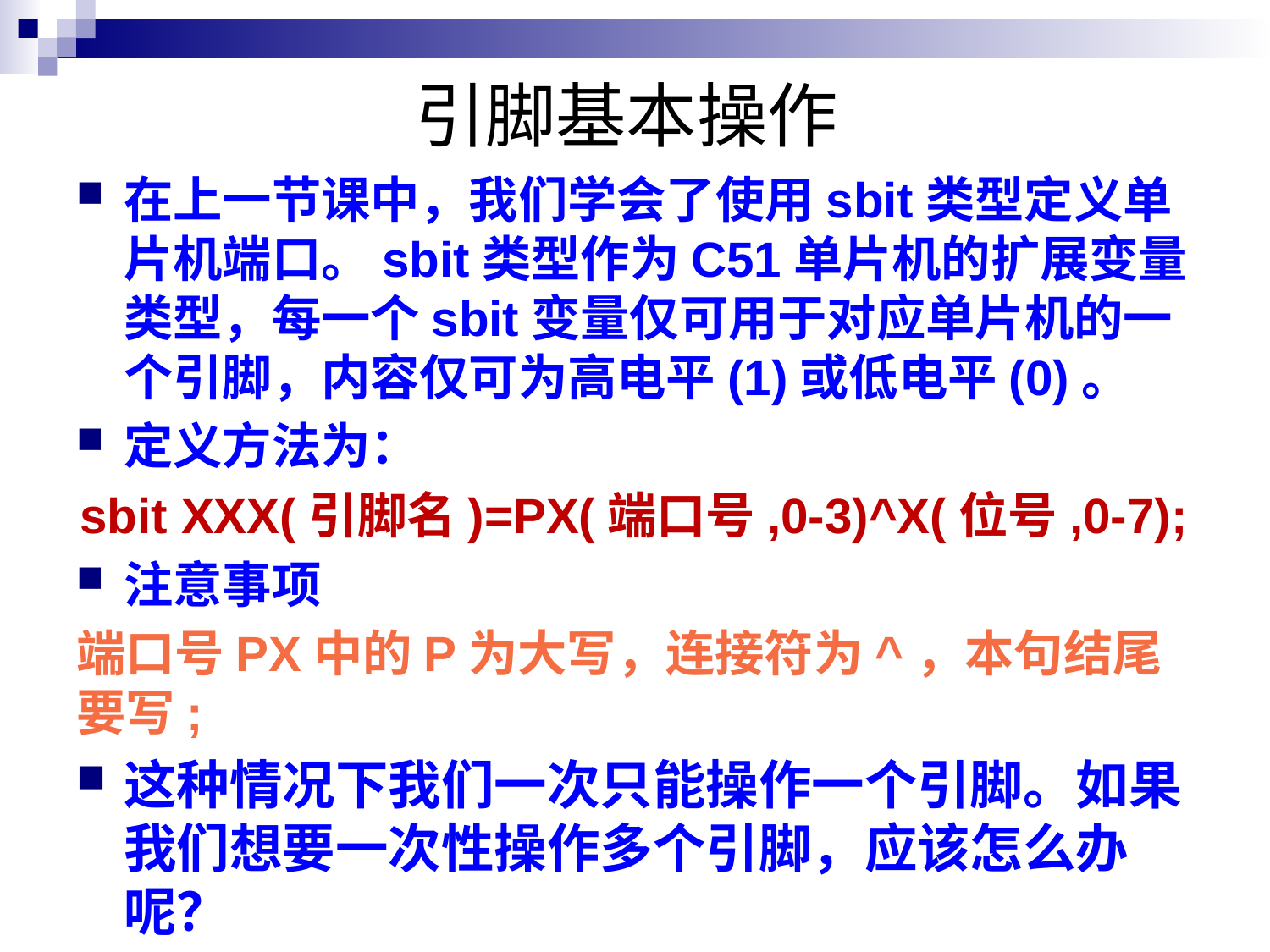

# 引脚基本操作
在上一节课中，我们学会了使用sbit类型定义单片机端口。sbit类型作为C51单片机的扩展变量类型，每一个sbit变量仅可用于对应单片机的一个引脚，内容仅可为高电平(1)或低电平(0)。
定义方法为：
sbit XXX(引脚名)=PX(端口号,0-3)^X(位号,0-7);
注意事项
端口号PX中的P为大写，连接符为^，本句结尾要写;
这种情况下我们一次只能操作一个引脚。如果我们想要一次性操作多个引脚，应该怎么办呢？